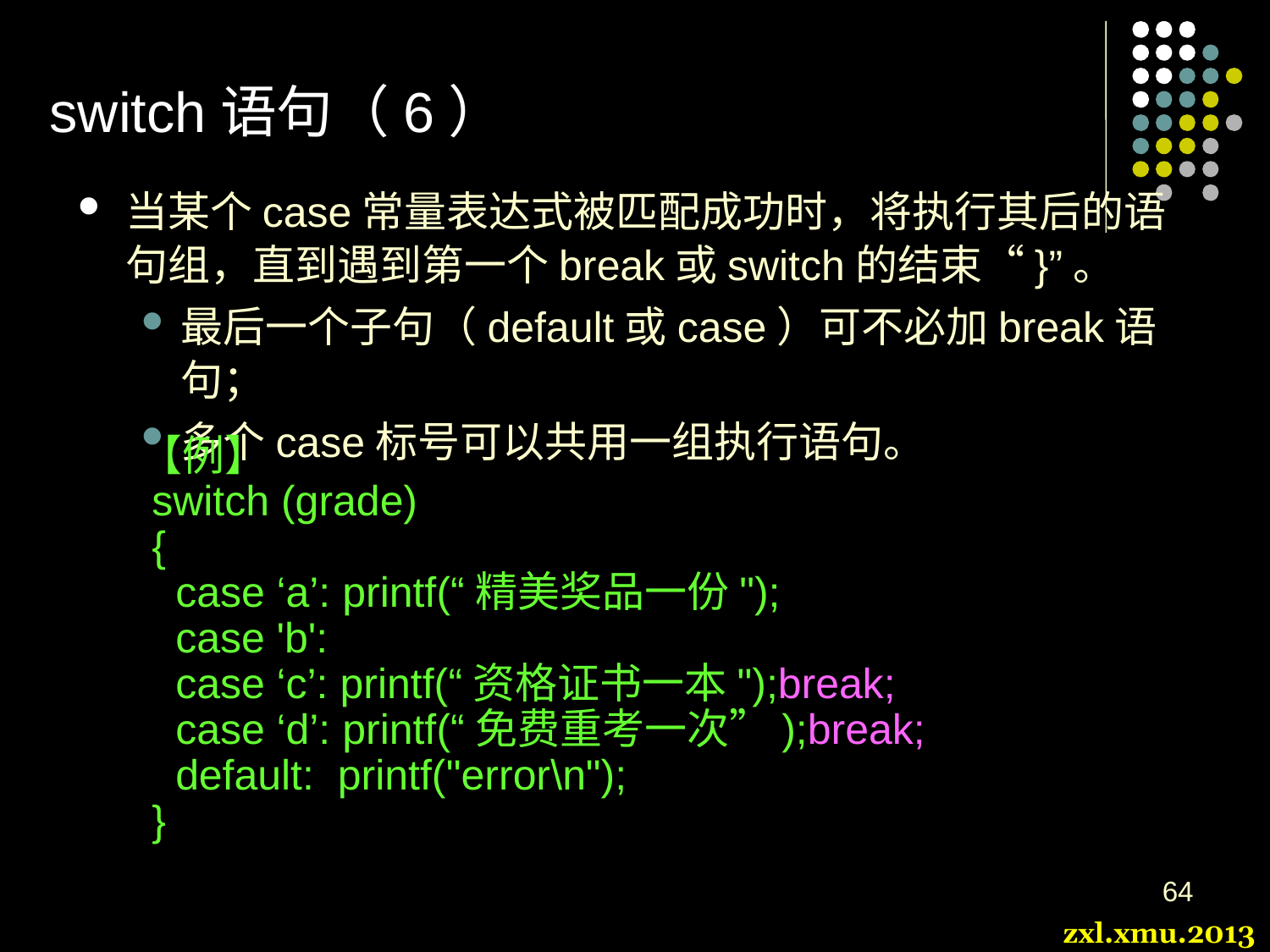

# switch语句（6）
当某个case常量表达式被匹配成功时，将执行其后的语句组，直到遇到第一个break或switch的结束“}”。
最后一个子句（default或case）可不必加break语句；
多个case标号可以共用一组执行语句。

【例】
 switch (grade)
 {
   case ‘a’: printf(“精美奖品一份");
   case 'b':
   case ‘c’: printf(“资格证书一本");break;
   case ‘d’: printf(“免费重考一次”);break;
   default:  printf("error\n");
 }
64